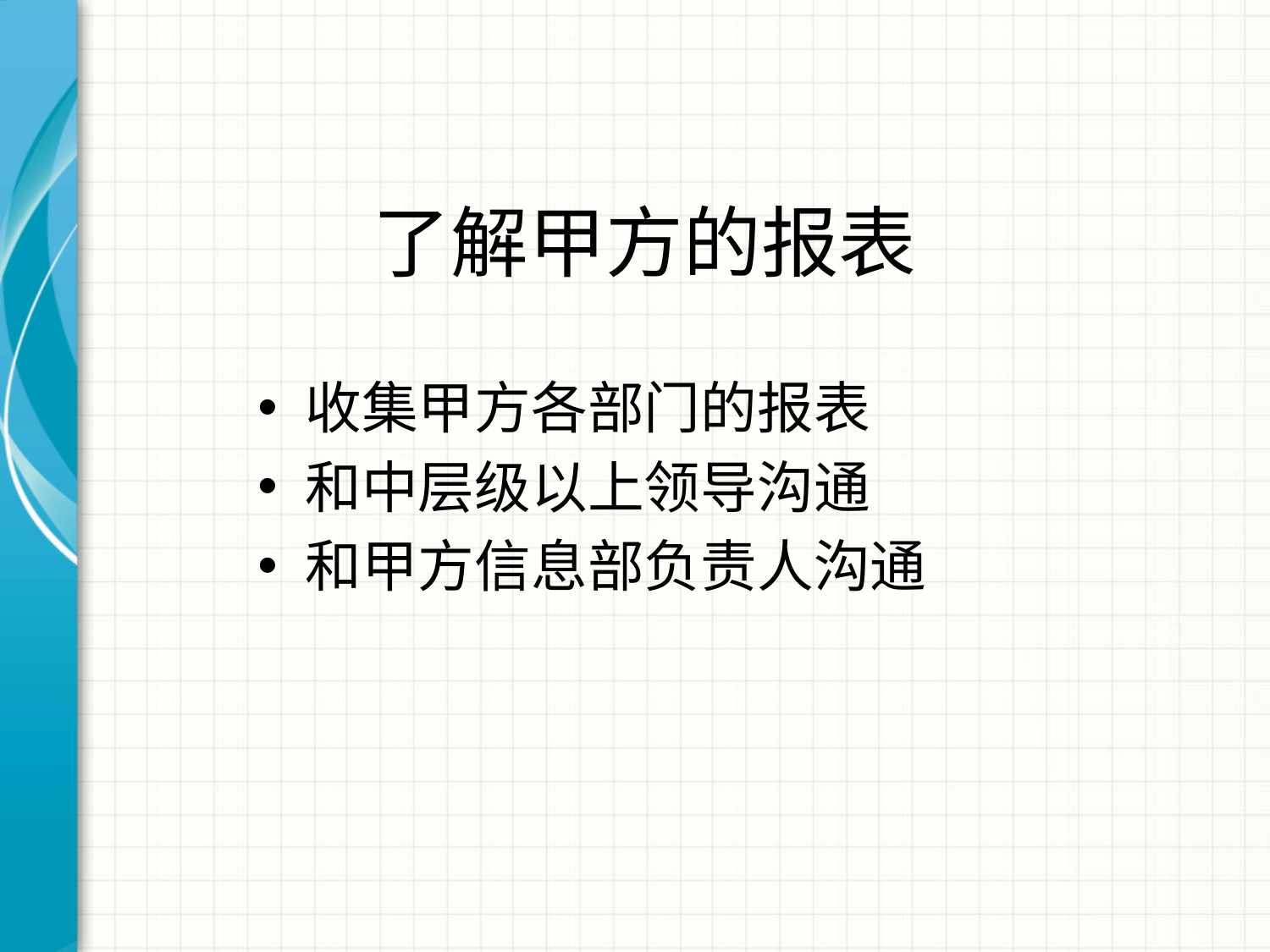

# 了解甲方的报表
收集甲方各部门的报表
和中层级以上领导沟通
和甲方信息部负责人沟通